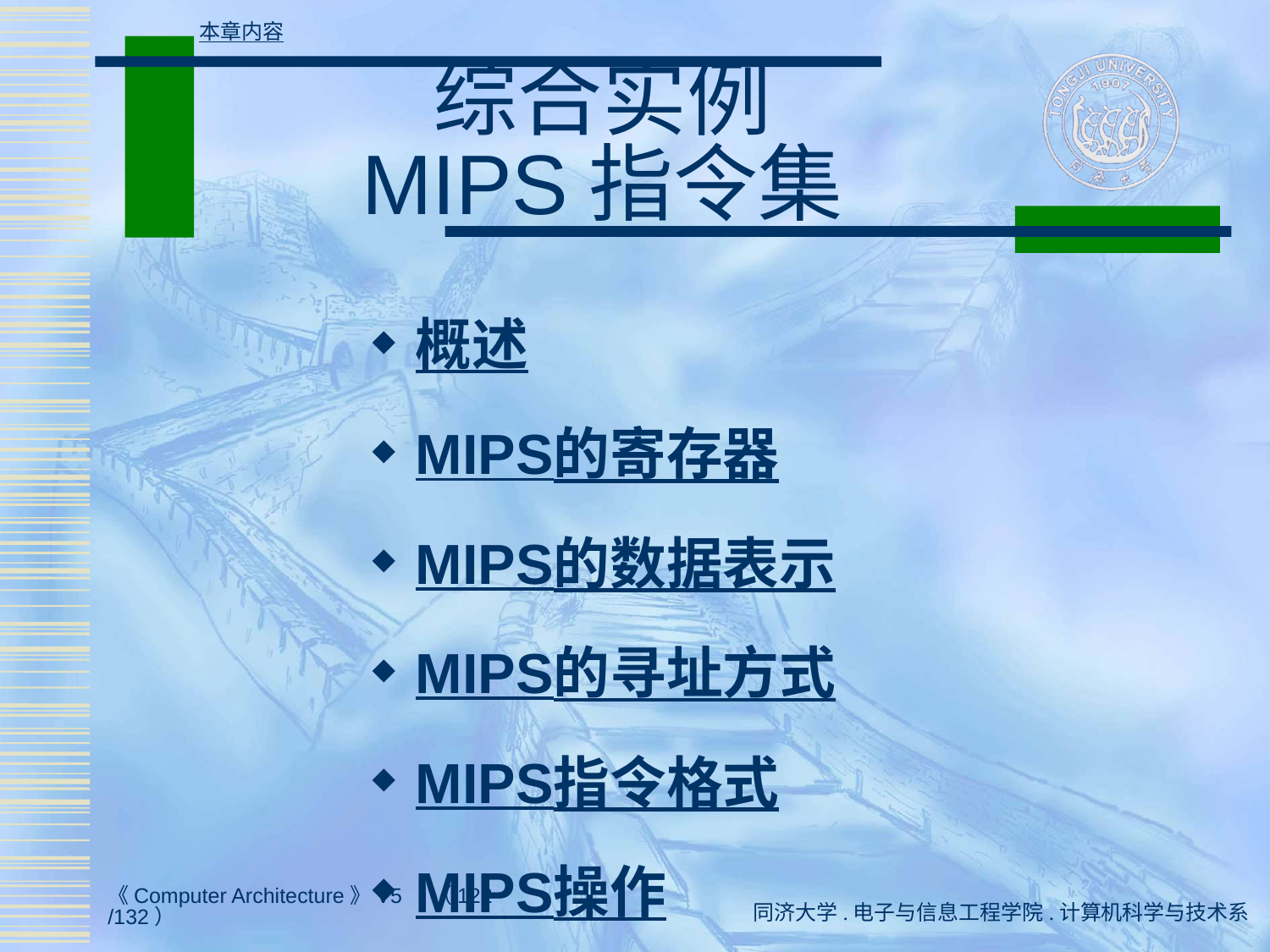

本章内容
# 综合实例 MIPS指令集
概述
MIPS的寄存器
MIPS的数据表示
MIPS的寻址方式
MIPS指令格式
MIPS操作